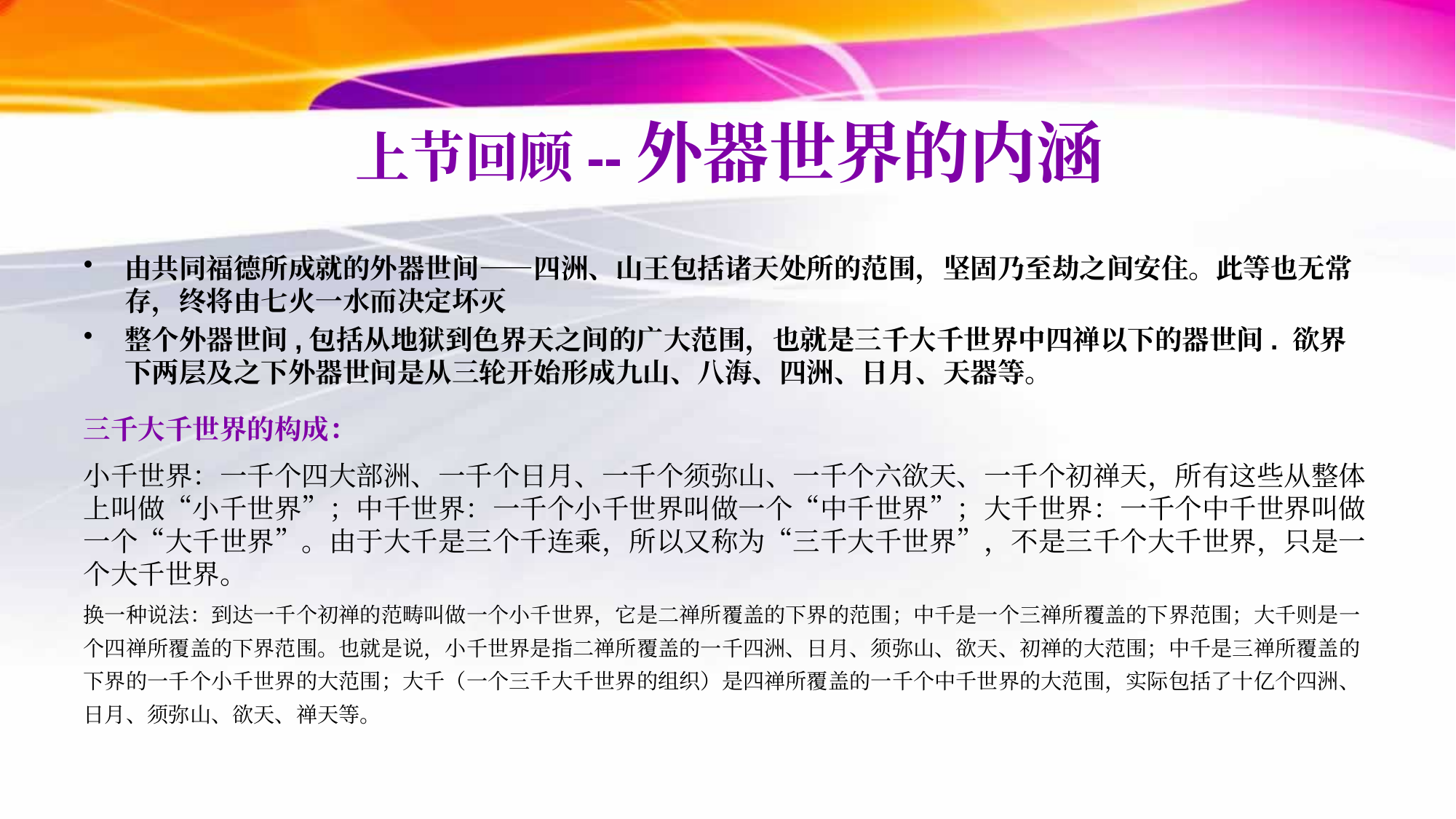

# 上节回顾--外器世界的内涵
由共同福德所成就的外器世间——四洲、山王包括诸天处所的范围，坚固乃至劫之间安住。此等也无常存，终将由七火一水而决定坏灭
整个外器世间,包括从地狱到色界天之间的广大范围，也就是三千大千世界中四禅以下的器世间. 欲界下两层及之下外器世间是从三轮开始形成九山、八海、四洲、日月、天器等。

三千大千世界的构成：

小千世界：一千个四大部洲、一千个日月、一千个须弥山、一千个六欲天、一千个初禅天，所有这些从整体上叫做“小千世界”；中千世界：一千个小千世界叫做一个“中千世界”；大千世界：一千个中千世界叫做一个“大千世界”。由于大千是三个千连乘，所以又称为“三千大千世界”，不是三千个大千世界，只是一个大千世界。
换一种说法：到达一千个初禅的范畴叫做一个小千世界，它是二禅所覆盖的下界的范围；中千是一个三禅所覆盖的下界范围；大千则是一个四禅所覆盖的下界范围。也就是说，小千世界是指二禅所覆盖的一千四洲、日月、须弥山、欲天、初禅的大范围；中千是三禅所覆盖的下界的一千个小千世界的大范围；大千（一个三千大千世界的组织）是四禅所覆盖的一千个中千世界的大范围，实际包括了十亿个四洲、日月、须弥山、欲天、禅天等。